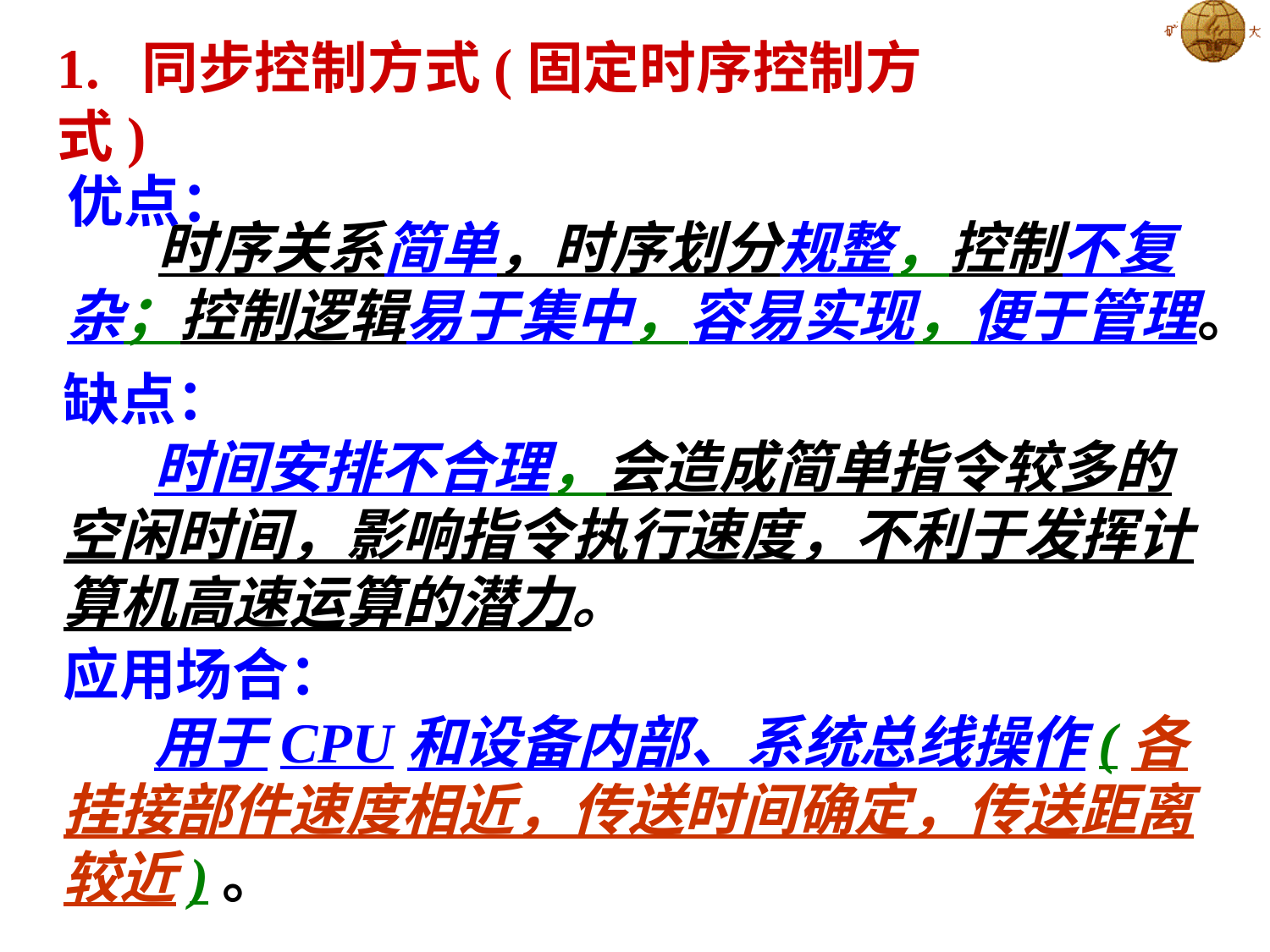

1.  同步控制方式(固定时序控制方式)
优点：
      时序关系简单，时序划分规整，控制不复杂；控制逻辑易于集中，容易实现，便于管理。
缺点：
      时间安排不合理，会造成简单指令较多的空闲时间，影响指令执行速度，不利于发挥计算机高速运算的潜力。
应用场合：
      用于CPU和设备内部、系统总线操作(各挂接部件速度相近，传送时间确定，传送距离较近)。